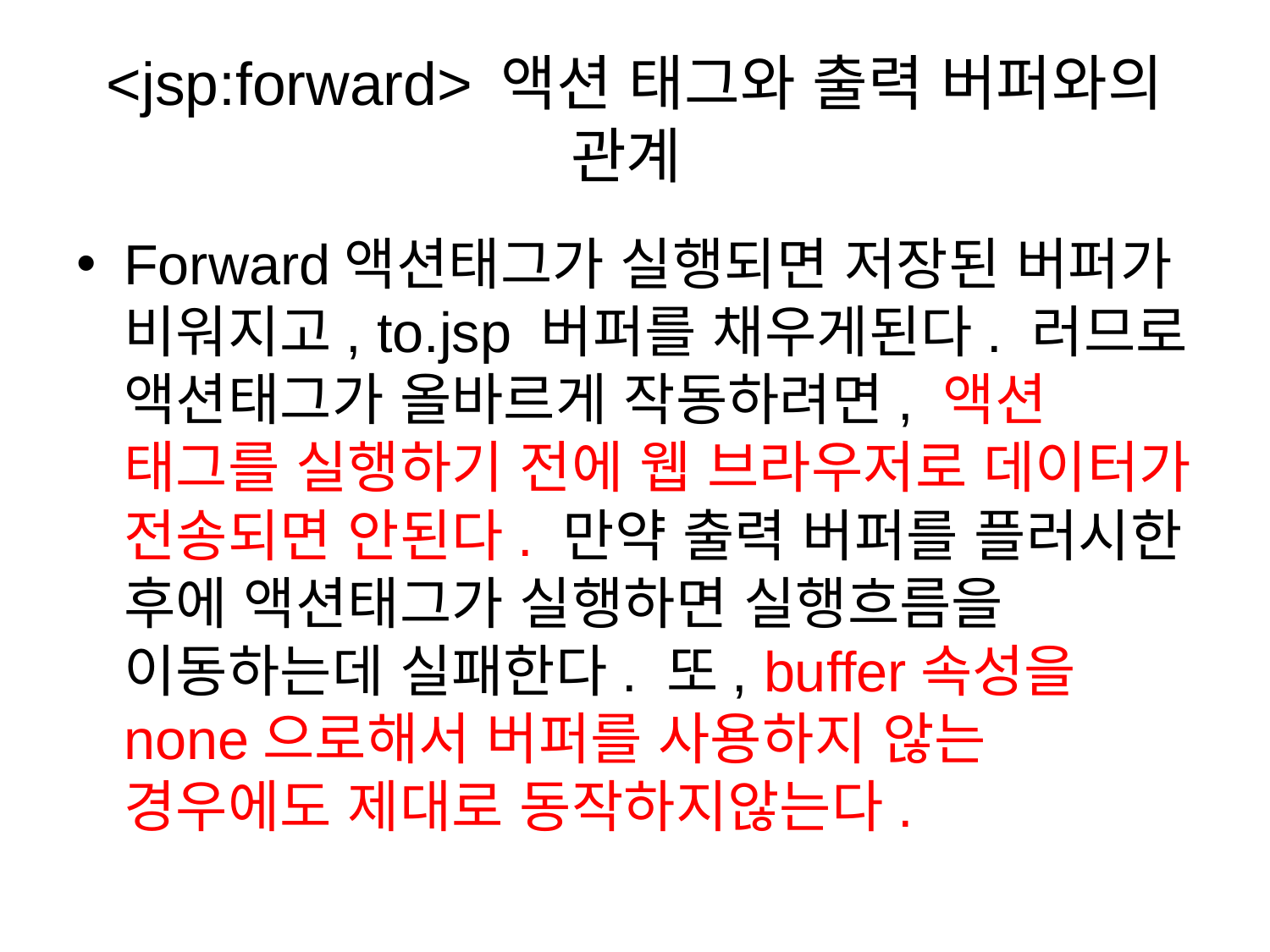

# <jsp:forward> 액션 태그와 출력 버퍼와의 관계
Forward액션태그가 실행되면 저장된 버퍼가 비워지고, to.jsp 버퍼를 채우게된다. 러므로 액션태그가 올바르게 작동하려면, 액션 태그를 실행하기 전에 웹 브라우저로 데이터가 전송되면 안된다. 만약 출력 버퍼를 플러시한 후에 액션태그가 실행하면 실행흐름을 이동하는데 실패한다. 또, buffer속성을  none으로해서 버퍼를 사용하지 않는 경우에도 제대로 동작하지않는다.